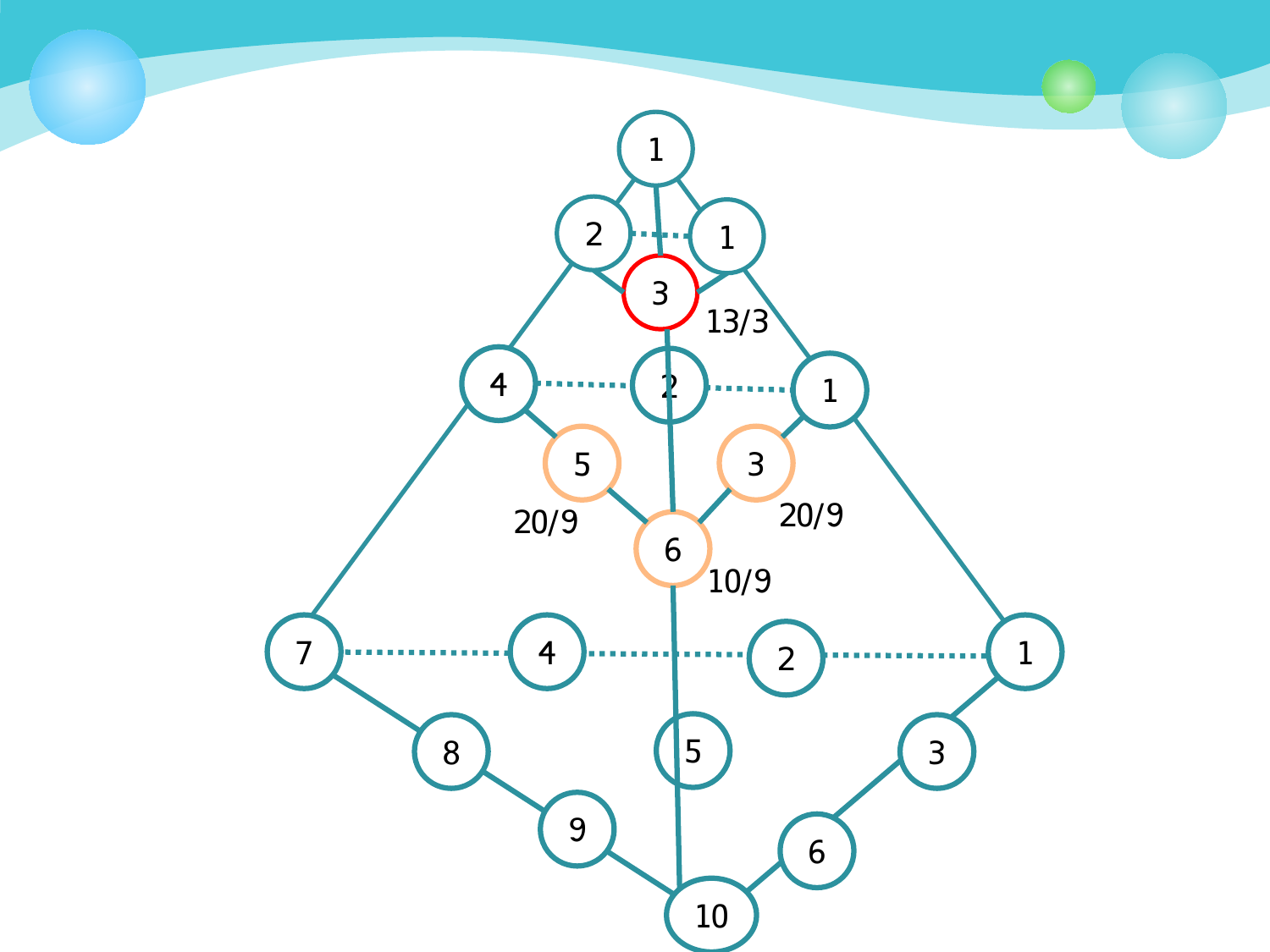

1

2
마음의 눈으로 보면 예쁜 삼각뿔이 보입니다.
1
3
13/3
4
2
1
5
3
20/9
20/9
6
10/9
7
4
1
2

5
8
3
9
6
10